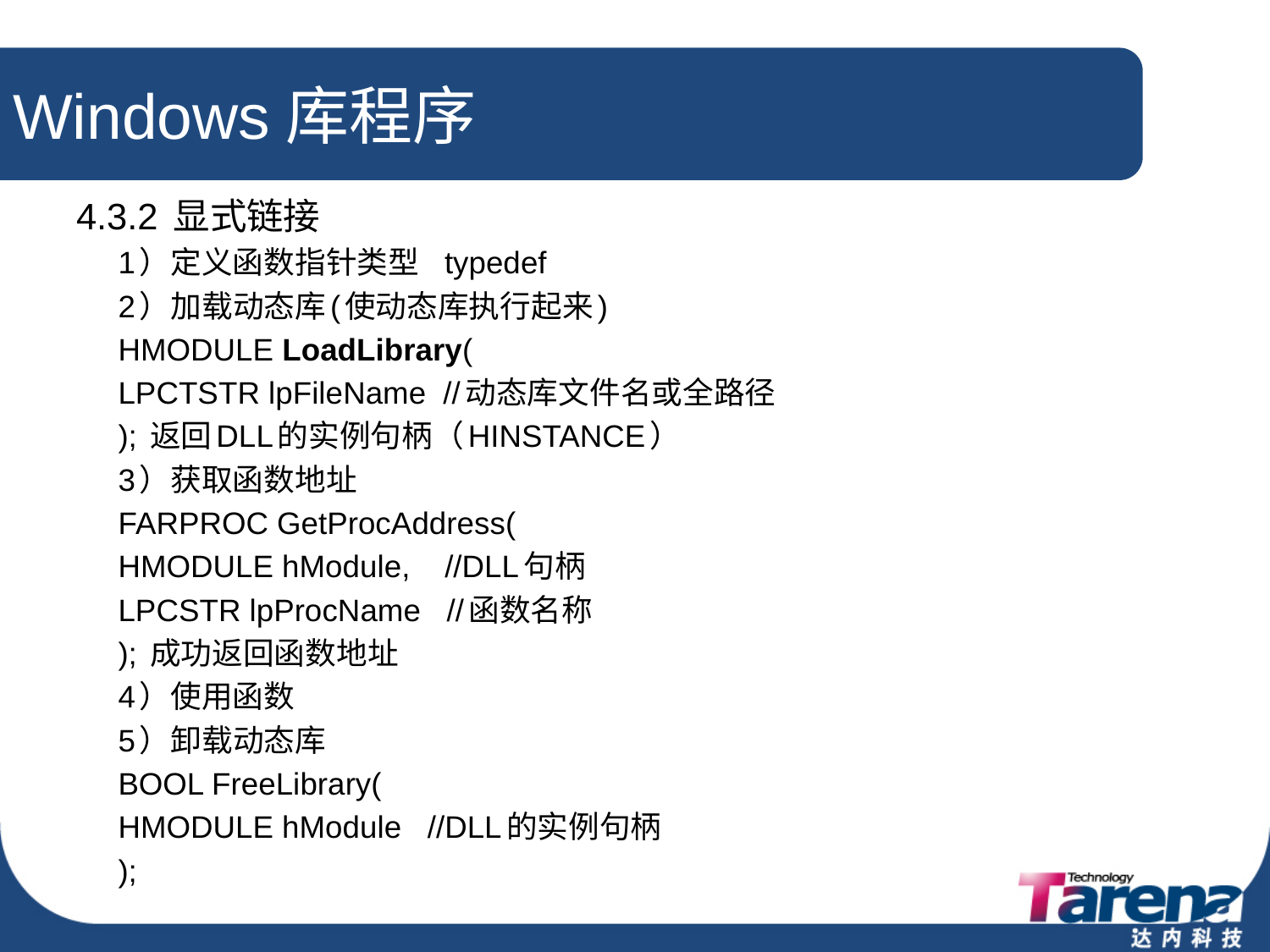

# Windows库程序
4.3.2 显式链接
	1）定义函数指针类型   typedef
	2）加载动态库(使动态库执行起来)
	HMODULE LoadLibrary(
		LPCTSTR lpFileName  //动态库文件名或全路径
	); 返回DLL的实例句柄（HINSTANCE）
	3）获取函数地址
	FARPROC GetProcAddress(
		HMODULE hModule,    //DLL句柄
		LPCSTR lpProcName   //函数名称
	); 成功返回函数地址
	4）使用函数
	5）卸载动态库
	BOOL FreeLibrary(
		HMODULE hModule   //DLL的实例句柄
	);